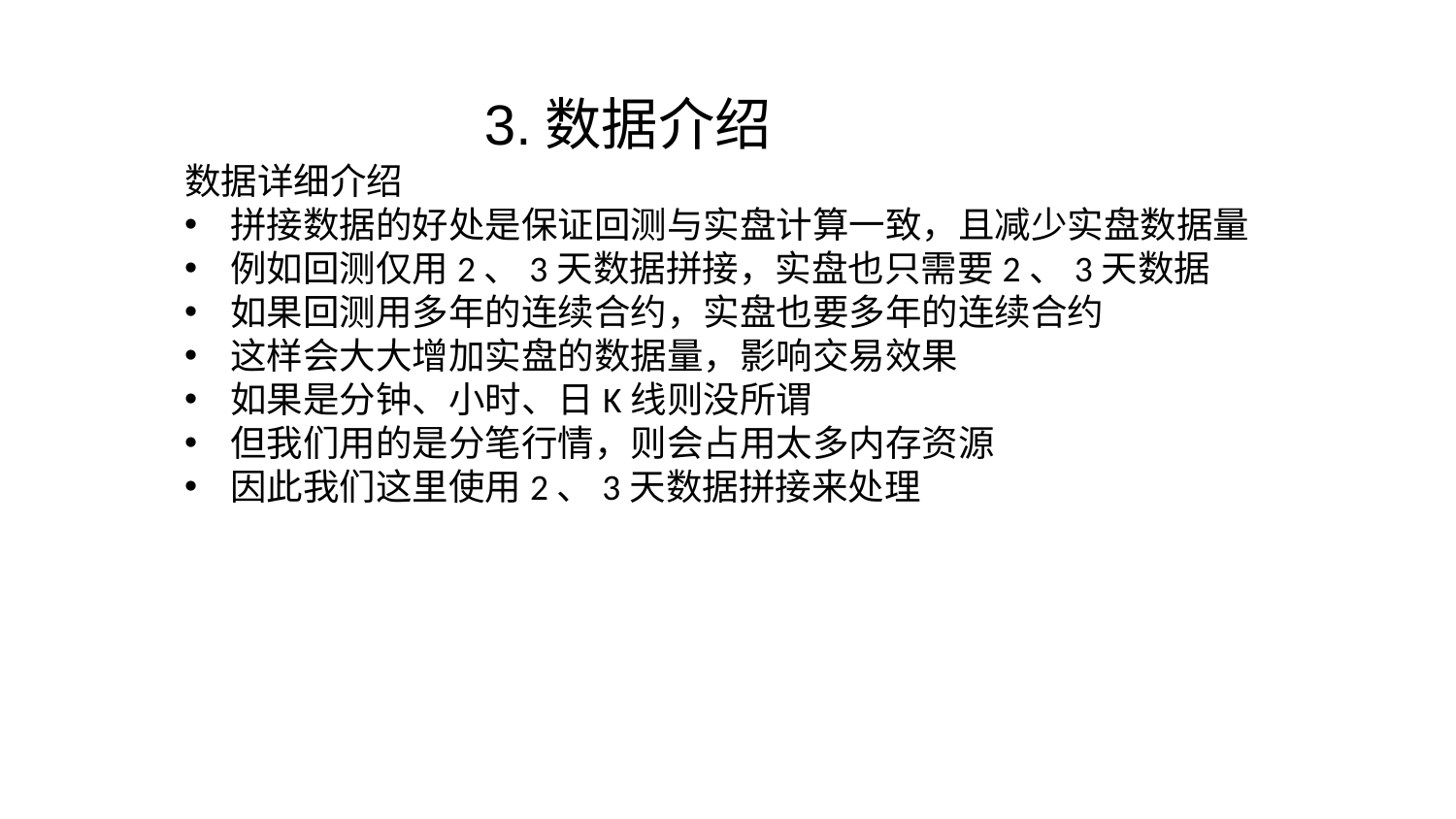

3.数据介绍
数据详细介绍
拼接数据的好处是保证回测与实盘计算一致，且减少实盘数据量
例如回测仅用2、3天数据拼接，实盘也只需要2、3天数据
如果回测用多年的连续合约，实盘也要多年的连续合约
这样会大大增加实盘的数据量，影响交易效果
如果是分钟、小时、日K线则没所谓
但我们用的是分笔行情，则会占用太多内存资源
因此我们这里使用2、3天数据拼接来处理